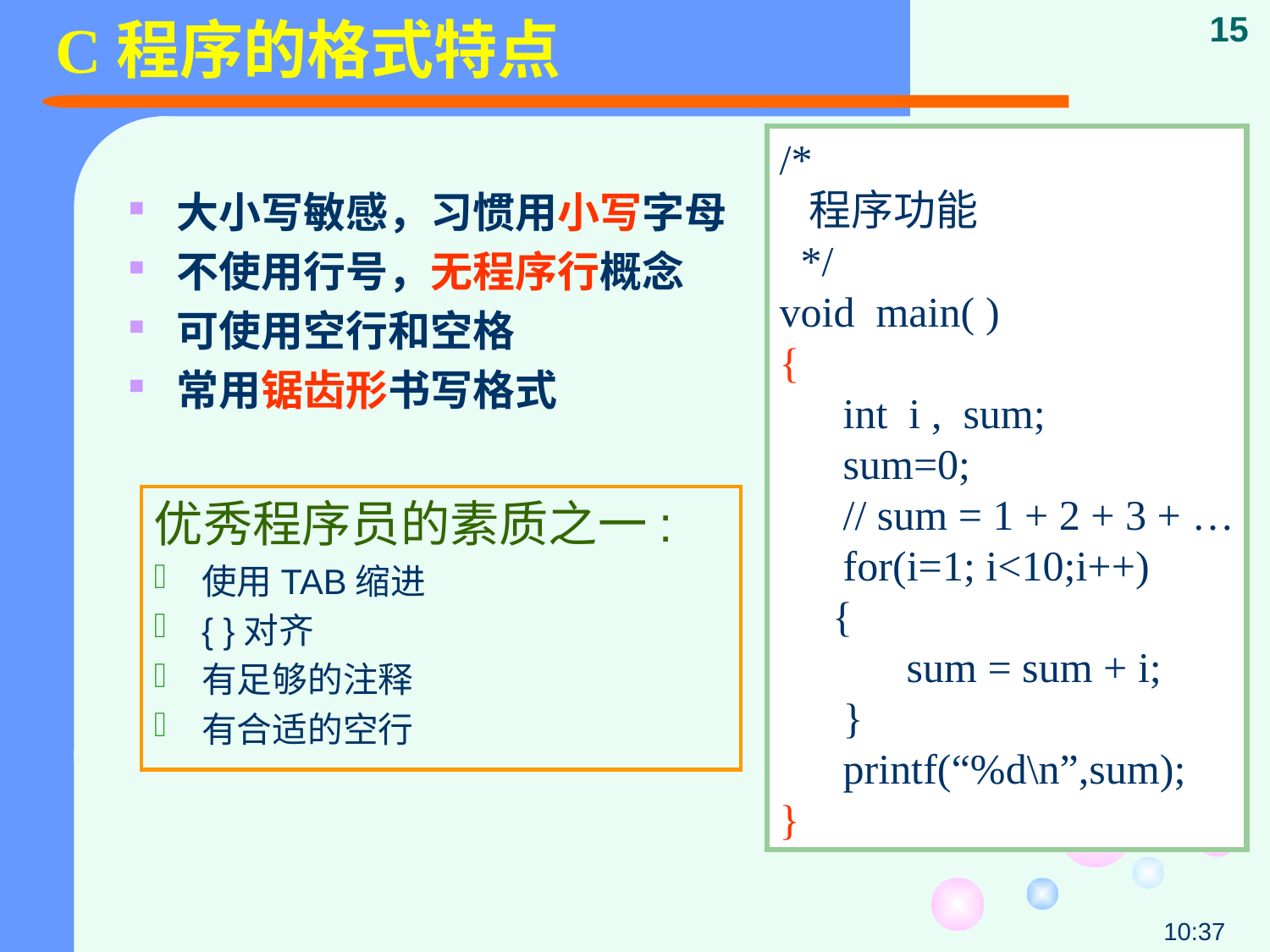

# C程序的格式特点
15
/*
  程序功能
  */
void  main( )
{
      int  i ,  sum;
      sum=0;
      // sum = 1 + 2 + 3 + …
      for(i=1; i<10;i++)
     {
            sum = sum + i;
      }
      printf(“%d\n”,sum);
}
大小写敏感，习惯用小写字母
不使用行号，无程序行概念
可使用空行和空格
常用锯齿形书写格式

优秀程序员的素质之一:
使用TAB缩进
{ }对齐
有足够的注释
有合适的空行
10:37